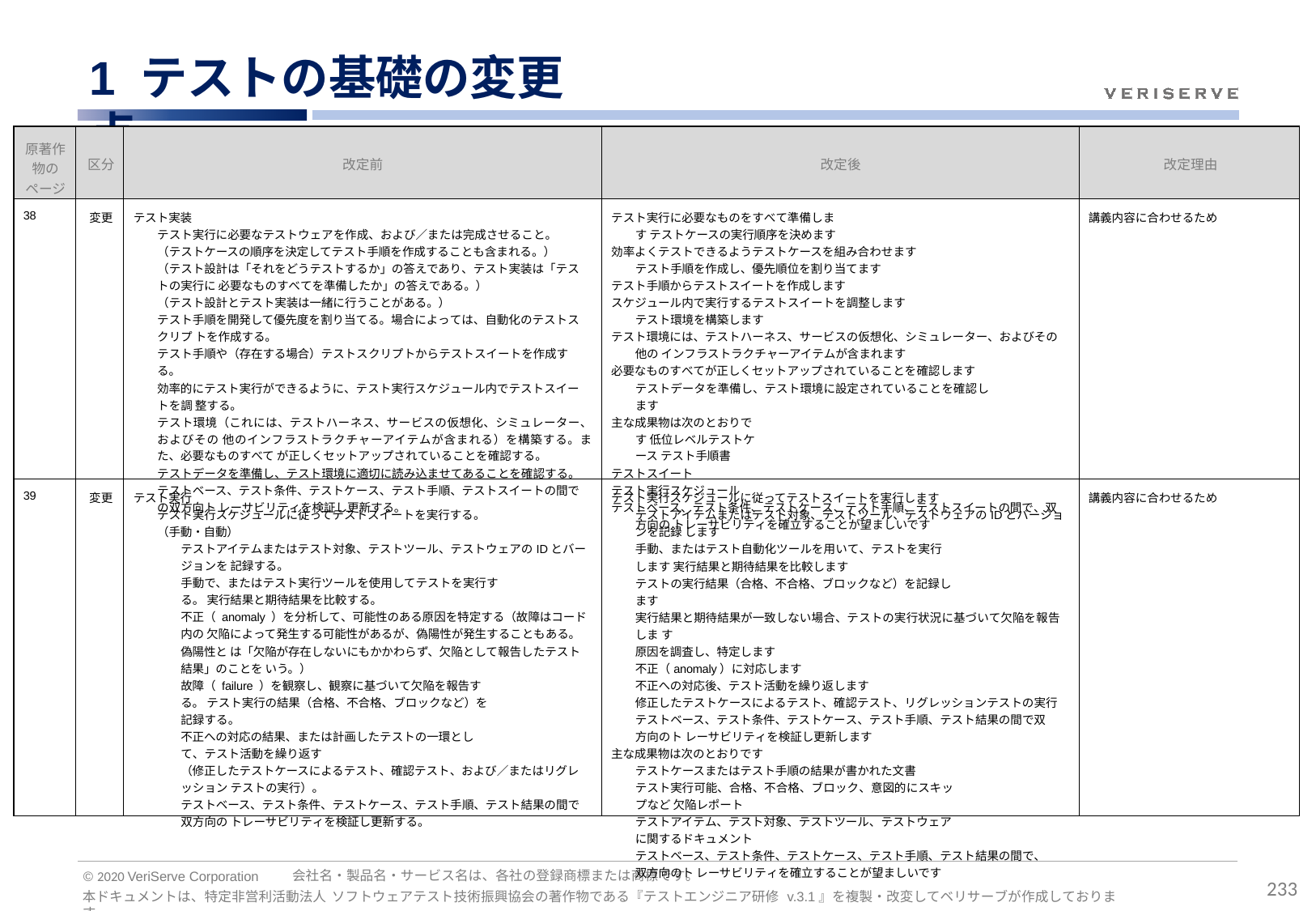

# 1 テストの基礎の変更点

| 原著作 物の ページ | 区分 | 改定前 | 改定後 | 改定理由 |
| --- | --- | --- | --- | --- |
| 38 | 変更 | テスト実装 テスト実行に必要なテストウェアを作成、および／または完成させること。 （テストケースの順序を決定してテスト手順を作成することも含まれる。） （テスト設計は「それをどうテストするか」の答えであり、テスト実装は「テストの実行に 必要なものすべてを準備したか」の答えである。） （テスト設計とテスト実装は一緒に行うことがある。） テスト手順を開発して優先度を割り当てる。場合によっては、自動化のテストスクリプ トを作成する。 テスト手順や（存在する場合）テストスクリプトからテストスイートを作成する。 効率的にテスト実行ができるように、テスト実行スケジュール内でテストスイートを調 整する。 テスト環境（これには、テストハーネス、サービスの仮想化、シミュレーター、およびその 他のインフラストラクチャーアイテムが含まれる）を構築する。また、必要なものすべて が正しくセットアップされていることを確認する。 テストデータを準備し、テスト環境に適切に読み込ませてあることを確認する。 テストベース、テスト条件、テストケース、テスト手順、テストスイートの間での双方向ト レーサビリティを検証し更新する。 | テスト実行に必要なものをすべて準備します テストケースの実行順序を決めます 効率よくテストできるようテストケースを組み合わせます テスト手順を作成し、優先順位を割り当てます テスト手順からテストスイートを作成します スケジュール内で実行するテストスイートを調整します テスト環境を構築します テスト環境には、テストハーネス、サービスの仮想化、シミュレーター、およびその他の インフラストラクチャーアイテムが含まれます 必要なものすべてが正しくセットアップされていることを確認します テストデータを準備し、テスト環境に設定されていることを確認します 主な成果物は次のとおりです 低位レベルテストケース テスト手順書 テストスイート テスト実行スケジュール テストベース、テスト条件、テストケース、テスト手順、テストスイートの間で、双方向の トレーサビリティを確立することが望ましいです | 講義内容に合わせるため |
| 39 | 変更 | テスト実行 テスト実行スケジュールに従ってテストスイートを実行する。 （手動・自動） テストアイテムまたはテスト対象、テストツール、テストウェアのIDとバージョンを 記録する。 手動で、またはテスト実行ツールを使用してテストを実行する。 実行結果と期待結果を比較する。 不正（ anomaly ）を分析して、可能性のある原因を特定する（故障はコード内の 欠陥によって発生する可能性があるが、偽陽性が発生することもある。偽陽性と は「欠陥が存在しないにもかかわらず、欠陥として報告したテスト結果」のことを いう。） 故障（ failure ）を観察し、観察に基づいて欠陥を報告する。 テスト実行の結果（合格、不合格、ブロックなど）を記録する。 不正への対応の結果、または計画したテストの一環として、テスト活動を繰り返す （修正したテストケースによるテスト、確認テスト、および／またはリグレッション テストの実行）。 テストベース、テスト条件、テストケース、テスト手順、テスト結果の間で双方向の トレーサビリティを検証し更新する。 | テスト実行スケジュールに従ってテストスイートを実行します テストアイテムまたはテスト対象、テストツール、テストウェアのIDとバージョンを記録 します 手動、またはテスト自動化ツールを用いて、テストを実行します 実行結果と期待結果を比較します テストの実行結果（合格、不合格、ブロックなど）を記録します 実行結果と期待結果が一致しない場合、テストの実行状況に基づいて欠陥を報告しま す 原因を調査し、特定します 不正（anomaly）に対応します 不正への対応後、テスト活動を繰り返します 修正したテストケースによるテスト、確認テスト、リグレッションテストの実行 テストベース、テスト条件、テストケース、テスト手順、テスト結果の間で双方向のト レーサビリティを検証し更新します 主な成果物は次のとおりです テストケースまたはテスト手順の結果が書かれた文書 テスト実行可能、合格、不合格、ブロック、意図的にスキップなど 欠陥レポート テストアイテム、テスト対象、テストツール、テストウェアに関するドキュメント テストベース、テスト条件、テストケース、テスト手順、テスト結果の間で、双方向のト レーサビリティを確立することが望ましいです | 講義内容に合わせるため |
会社名・製品名・サービス名は、各社の登録商標または商標です。
© 2020 VeriServe Corporation
233
本ドキュメントは、特定非営利活動法人 ソフトウェアテスト技術振興協会の著作物である『テストエンジニア研修 v.3.1』を複製・改変してベリサーブが作成しております。